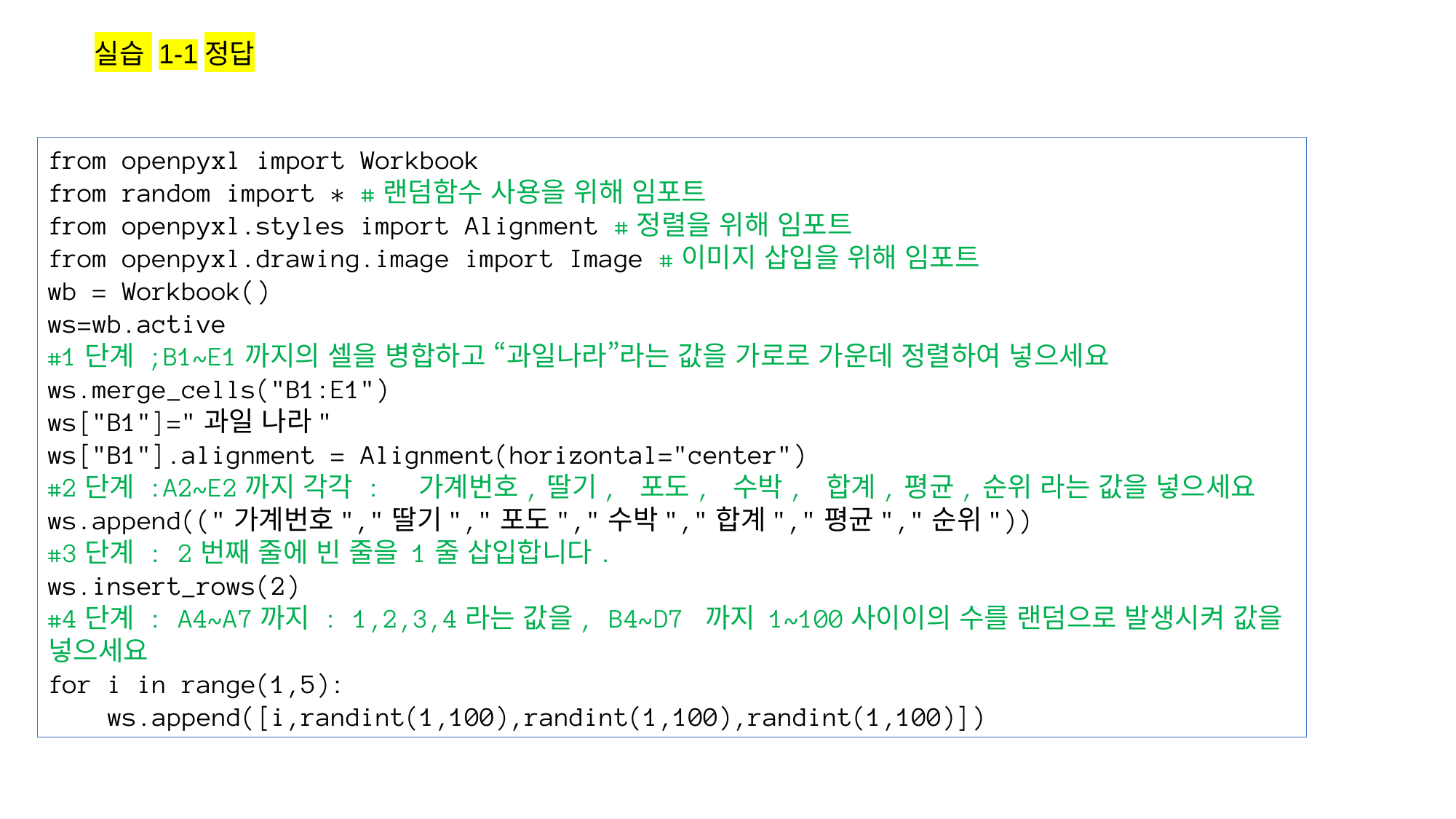

실습 1-1정답
from openpyxl import Workbook
from random import * #랜덤함수 사용을 위해 임포트
from openpyxl.styles import Alignment #정렬을 위해 임포트
from openpyxl.drawing.image import Image #이미지 삽입을 위해 임포트
wb = Workbook()
ws=wb.active
#1단계 ;B1~E1까지의 셀을 병합하고 “과일나라”라는 값을 가로로 가운데 정렬하여 넣으세요
ws.merge_cells("B1:E1")
ws["B1"]="과일 나라"
ws["B1"].alignment = Alignment(horizontal="center")
#2단계 :A2~E2까지 각각 :  가계번호,딸기, 포도, 수박, 합계,평균,순위 라는 값을 넣으세요
ws.append(("가계번호","딸기","포도","수박","합계","평균","순위"))
#3단계 : 2번째 줄에 빈 줄을 1줄 삽입합니다.
ws.insert_rows(2)
#4단계 : A4~A7까지 : 1,2,3,4라는 값을, B4~D7 까지 1~100사이이의 수를 랜덤으로 발생시켜 값을 넣으세요
for i in range(1,5):
    ws.append([i,randint(1,100),randint(1,100),randint(1,100)])